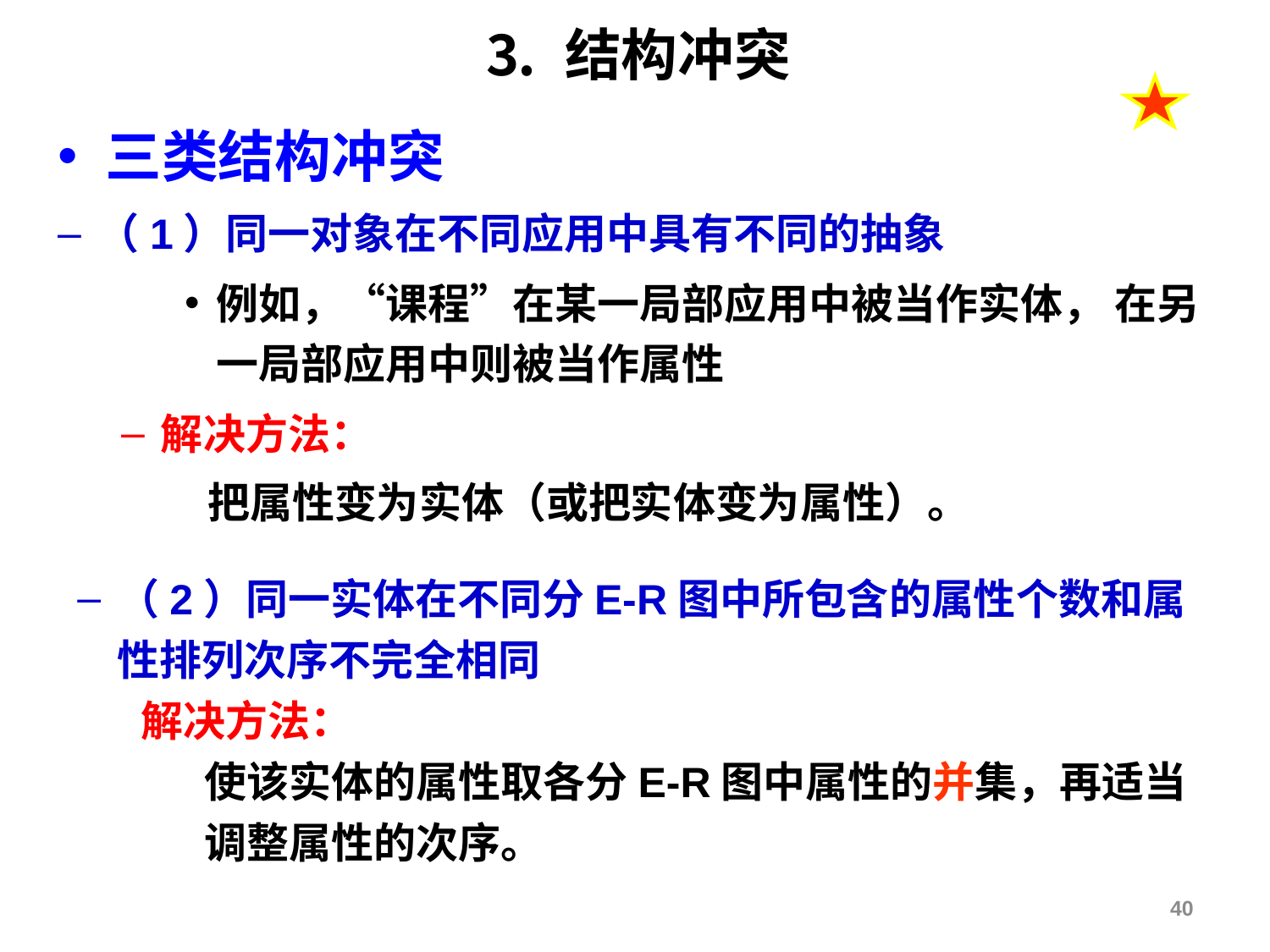

# ⒊ 结构冲突

三类结构冲突
（1）同一对象在不同应用中具有不同的抽象
例如，“课程”在某一局部应用中被当作实体， 在另一局部应用中则被当作属性
解决方法：
        把属性变为实体（或把实体变为属性）。
（2）同一实体在不同分E-R图中所包含的属性个数和属性排列次序不完全相同
解决方法：
使该实体的属性取各分E-R图中属性的并集，再适当调整属性的次序。
40